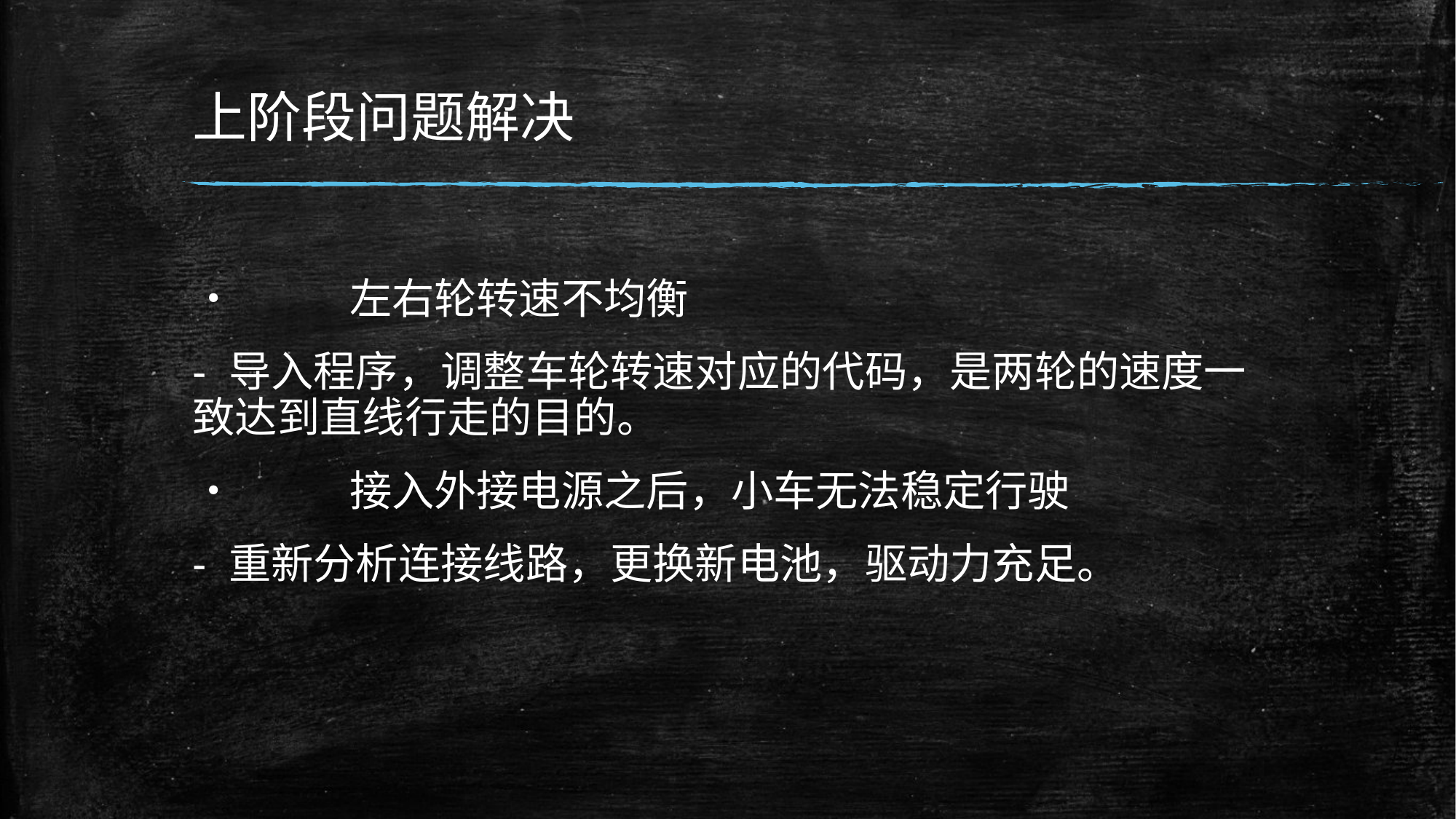

# 上阶段问题解决
•           左右轮转速不均衡
- 导入程序，调整车轮转速对应的代码，是两轮的速度一致达到直线行走的目的。
•           接入外接电源之后，小车无法稳定行驶
- 重新分析连接线路，更换新电池，驱动力充足。